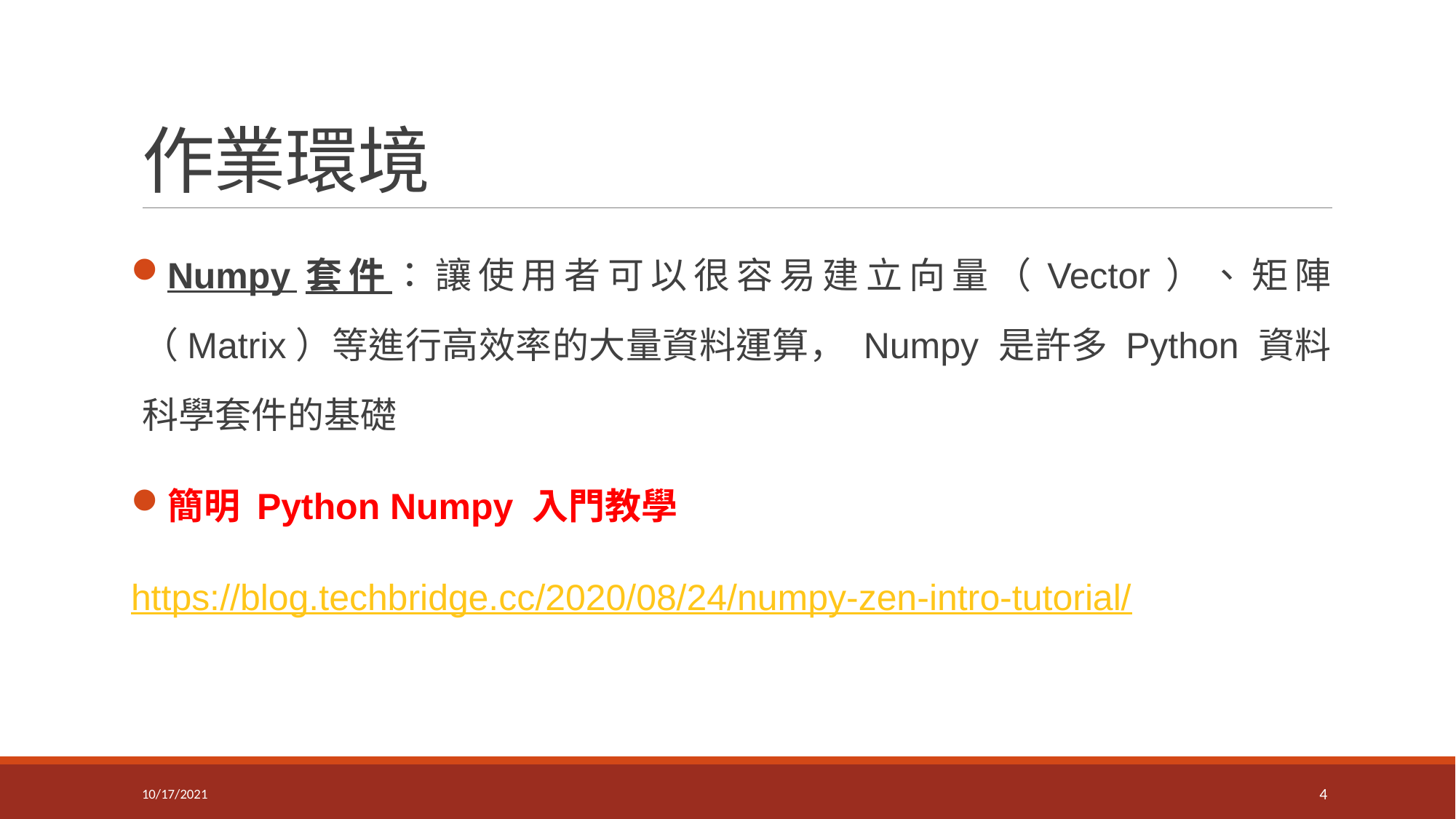

# 作業環境
Numpy套件：讓使用者可以很容易建立向量（Vector）、矩陣（Matrix）等進行高效率的大量資料運算， Numpy 是許多 Python 資料科學套件的基礎
簡明 Python Numpy 入門教學
https://blog.techbridge.cc/2020/08/24/numpy-zen-intro-tutorial/

10/17/2021
4